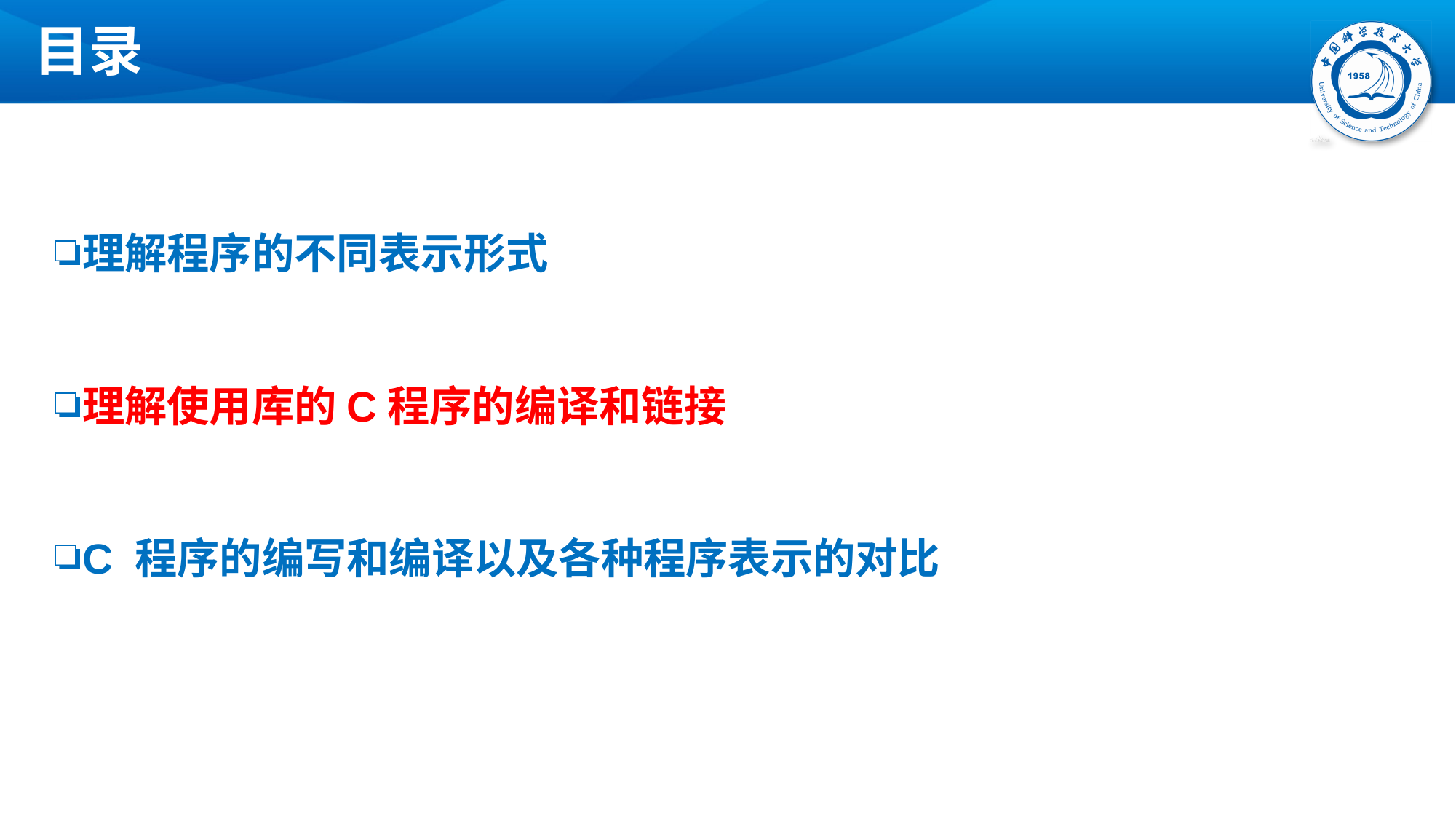

# 目录
理解程序的不同表示形式

理解使用库的C程序的编译和链接

C 程序的编写和编译以及各种程序表示的对比